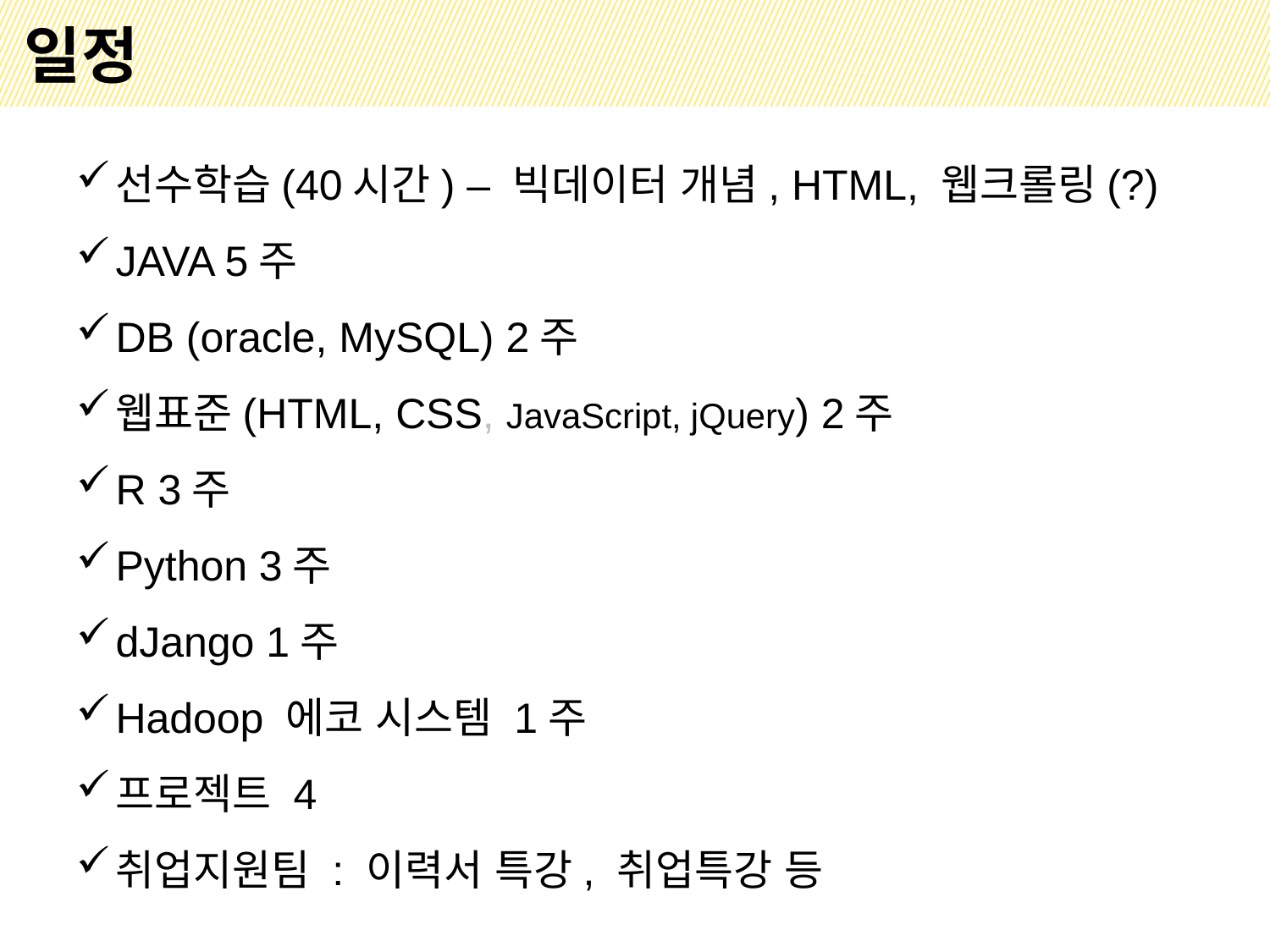

# 일정
선수학습(40시간) – 빅데이터 개념, HTML, 웹크롤링(?)
JAVA 5주
DB (oracle, MySQL) 2주
웹표준(HTML, CSS, JavaScript, jQuery) 2주
R 3주
Python 3주
dJango 1주
Hadoop 에코 시스템 1주
프로젝트 4
취업지원팀 : 이력서 특강, 취업특강 등